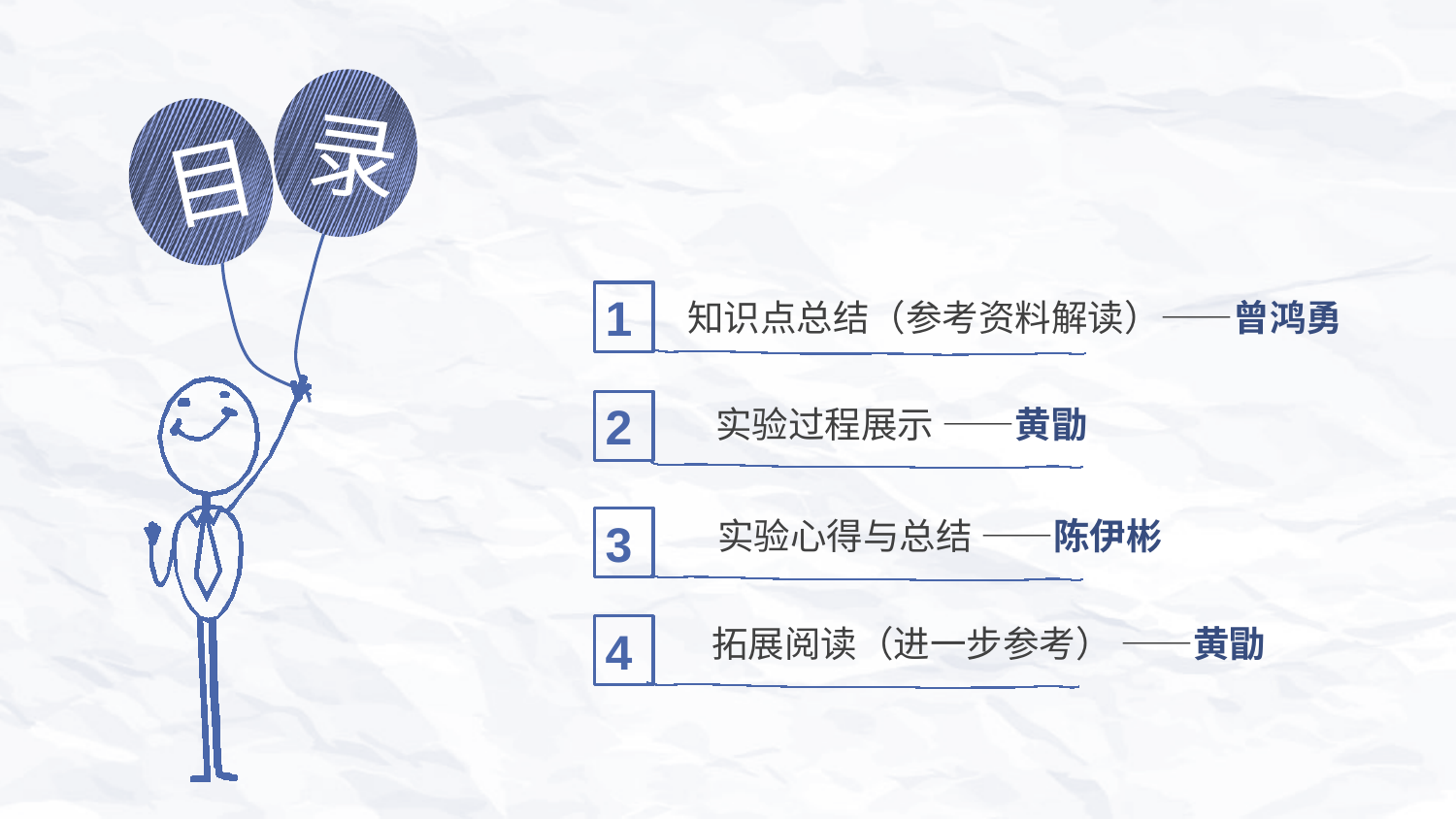

录

目

1
知识点总结（参考资料解读）——曾鸿勇

2
实验过程展示 ——黄勖

3
实验心得与总结 ——陈伊彬

拓展阅读（进一步参考） ——黄勖
4